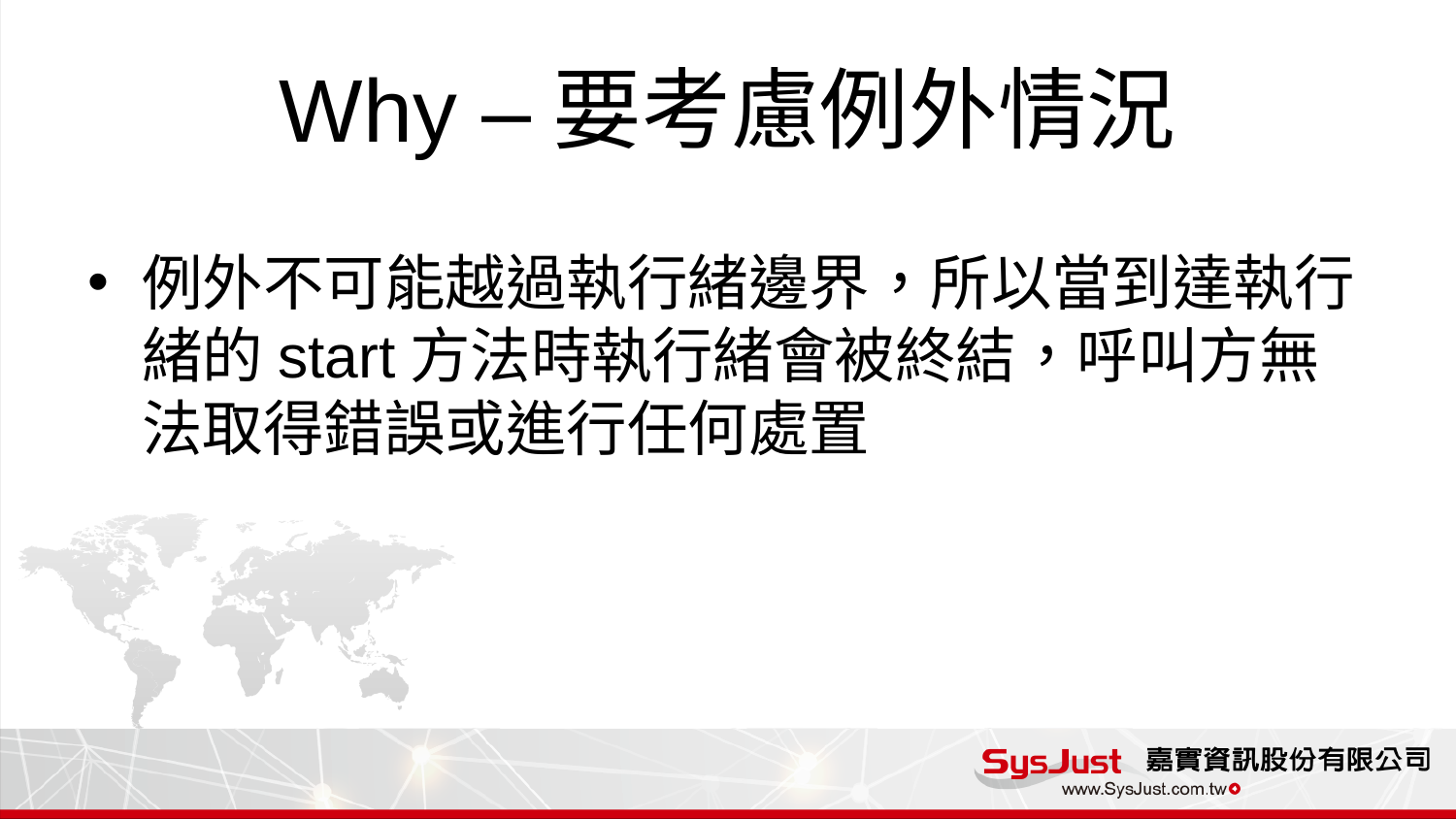

# Why –要考慮例外情況
例外不可能越過執行緒邊界，所以當到達執行緒的start方法時執行緒會被終結，呼叫方無法取得錯誤或進行任何處置